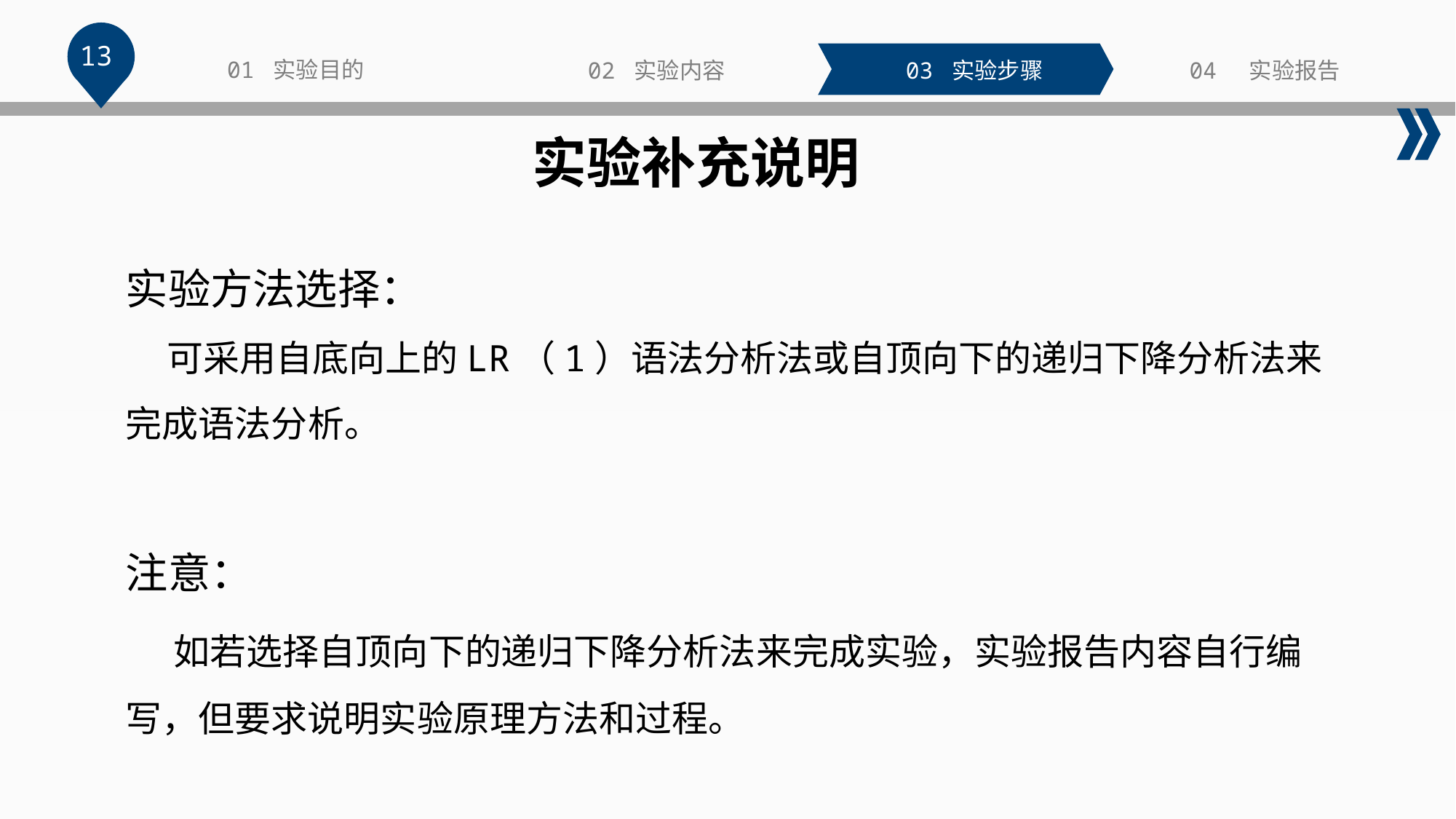

13

01 实验目的
02 实验内容
03 实验步骤
04  实验报告

实验补充说明

实验方法选择：
    可采用自底向上的LR（1）语法分析法或自顶向下的递归下降分析法来完成语法分析。

注意：
    如若选择自顶向下的递归下降分析法来完成实验，实验报告内容自行编写，但要求说明实验原理方法和过程。